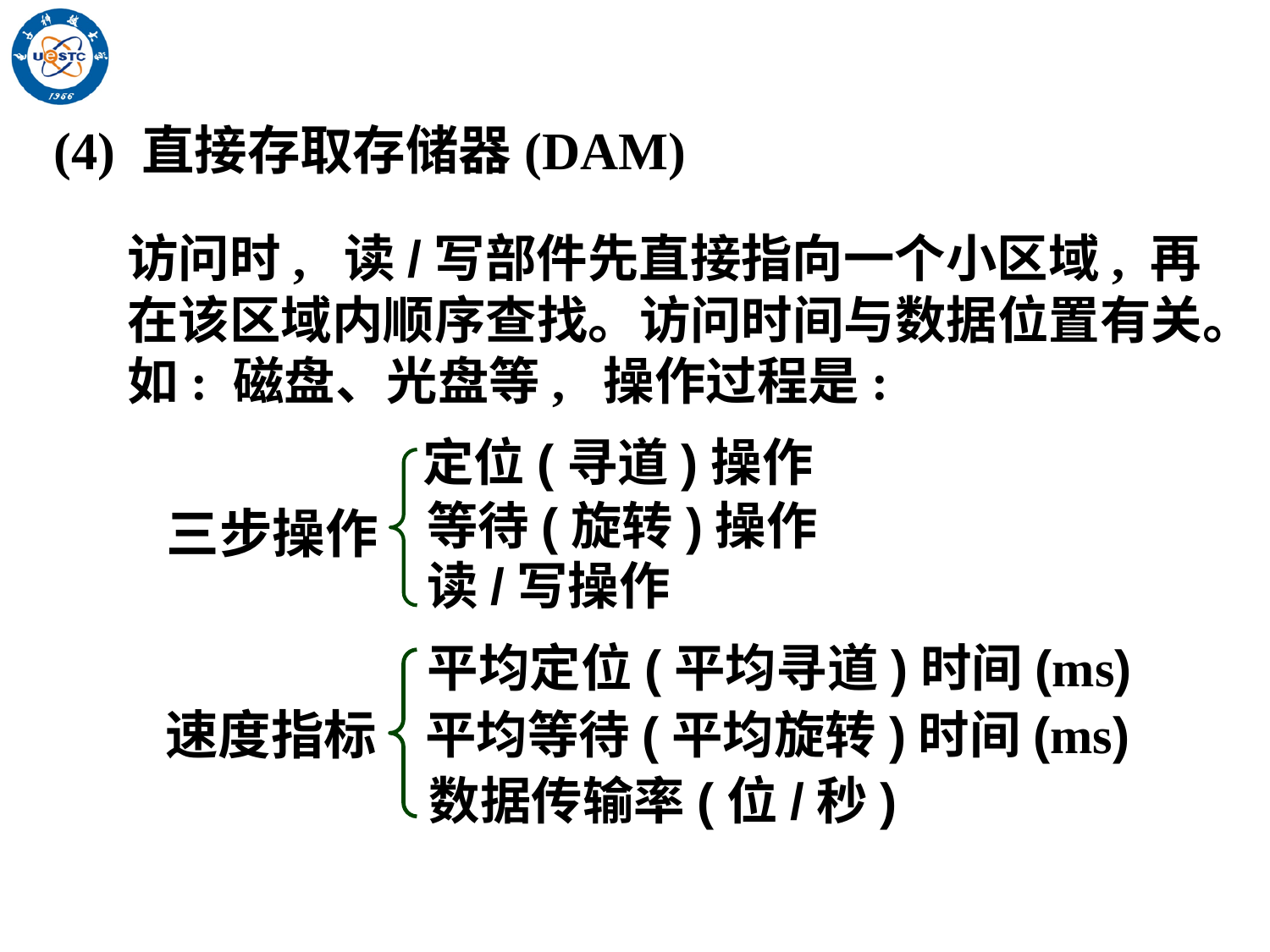

(4) 直接存取存储器(DAM)
访问时,  读/写部件先直接指向一个小区域, 再在该区域内顺序查找。访问时间与数据位置有关。如: 磁盘、光盘等,  操作过程是:
定位(寻道)操作

等待(旋转)操作
三步操作
读/写操作
平均定位(平均寻道)时间(ms)

速度指标
平均等待(平均旋转)时间(ms)
数据传输率(位/秒)